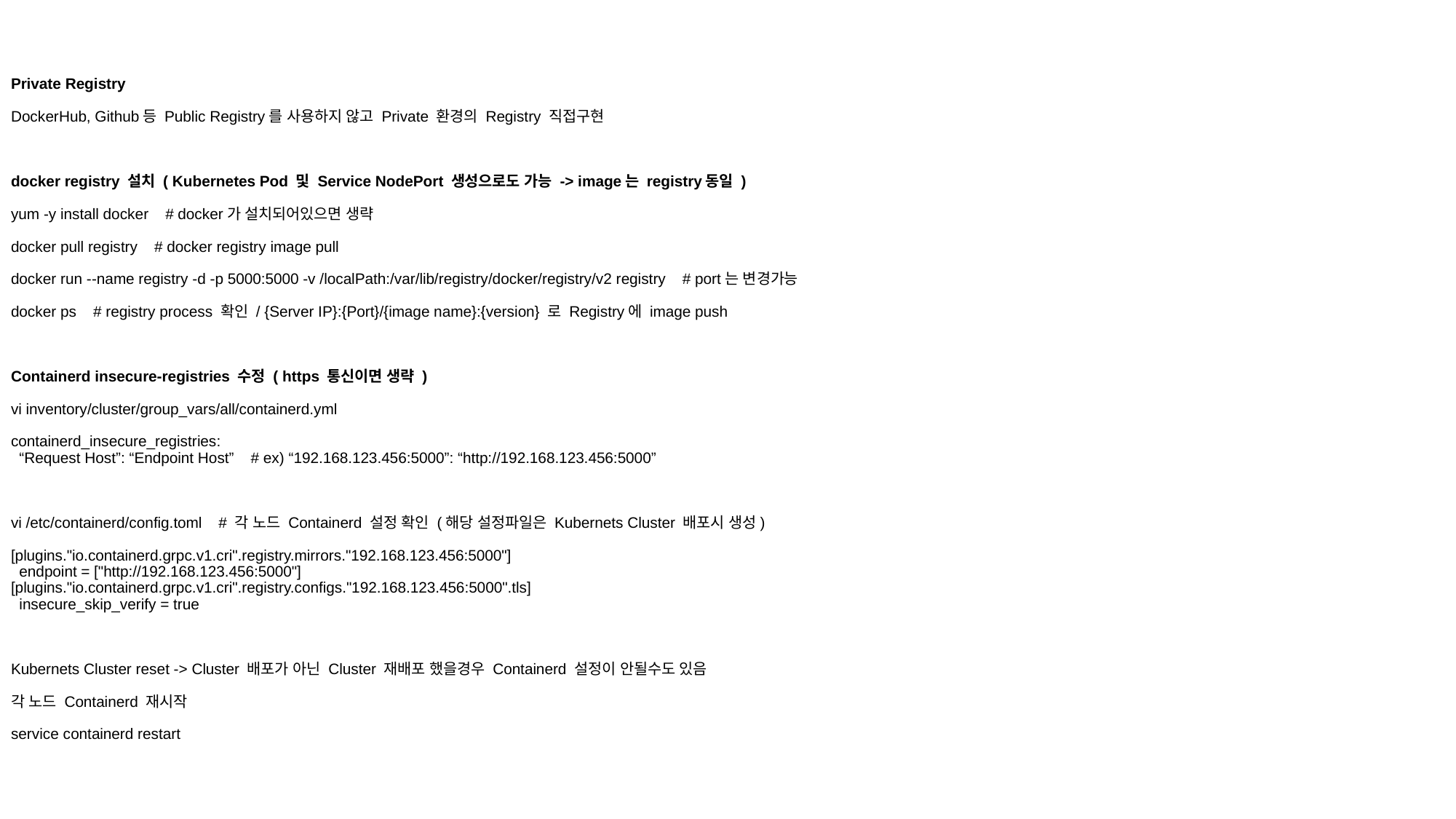

# Private Registry DockerHub, Github등 Public Registry를 사용하지 않고 Private 환경의 Registry 직접구현 docker registry 설치 ( Kubernetes Pod 및 Service NodePort 생성으로도 가능 -> image는 registry동일 ) yum -y install docker    # docker가 설치되어있으면 생략 docker pull registry    # docker registry image pull docker run --name registry -d -p 5000:5000 -v /localPath:/var/lib/registry/docker/registry/v2 registry    # port는 변경가능 docker ps    # registry process 확인 / {Server IP}:{Port}/{image name}:{version} 로 Registry에 image push Containerd insecure-registries 수정 ( https 통신이면 생략 ) vi inventory/cluster/group_vars/all/containerd.yml containerd_insecure_registries: “Request Host”: “Endpoint Host”    # ex) “192.168.123.456:5000”: “http://192.168.123.456:5000” vi /etc/containerd/config.toml    # 각 노드 Containerd 설정 확인 (해당 설정파일은 Kubernets Cluster 배포시 생성) [plugins."io.containerd.grpc.v1.cri".registry.mirrors."192.168.123.456:5000"] endpoint = ["http://192.168.123.456:5000"] [plugins."io.containerd.grpc.v1.cri".registry.configs."192.168.123.456:5000".tls] insecure_skip_verify = true Kubernets Cluster reset -> Cluster 배포가 아닌 Cluster 재배포 했을경우 Containerd 설정이 안될수도 있음 각 노드 Containerd 재시작 service containerd restart